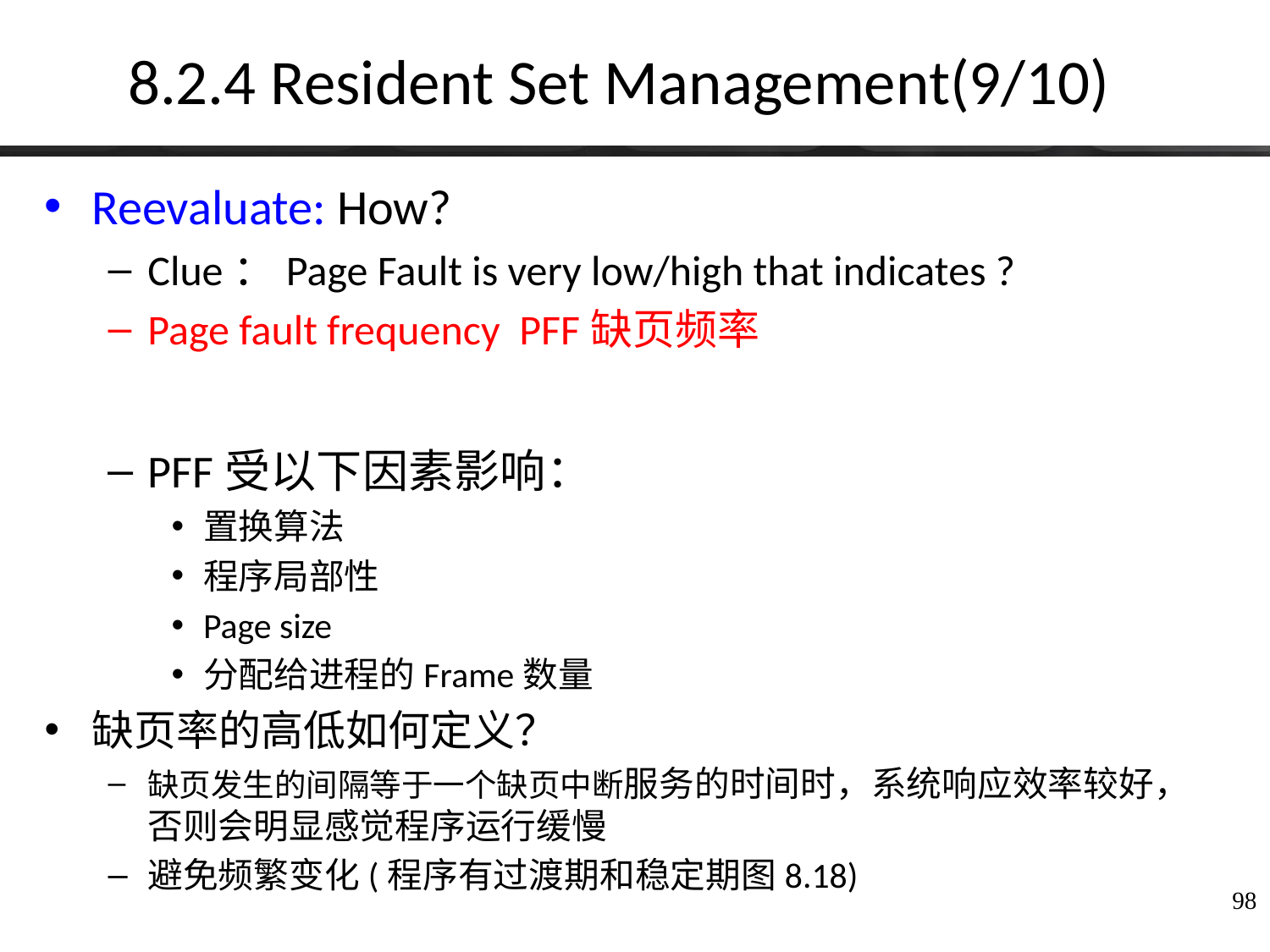

# 8.2.4 Resident Set Management(9/10)
Reevaluate: How?
Clue：Page Fault is very low/high that indicates ?
Page fault frequency  PFF缺页频率

PFF受以下因素影响：
置换算法
程序局部性
Page size
分配给进程的Frame数量
缺页率的高低如何定义？
缺页发生的间隔等于一个缺页中断服务的时间时，系统响应效率较好，否则会明显感觉程序运行缓慢
避免频繁变化(程序有过渡期和稳定期图8.18)

98